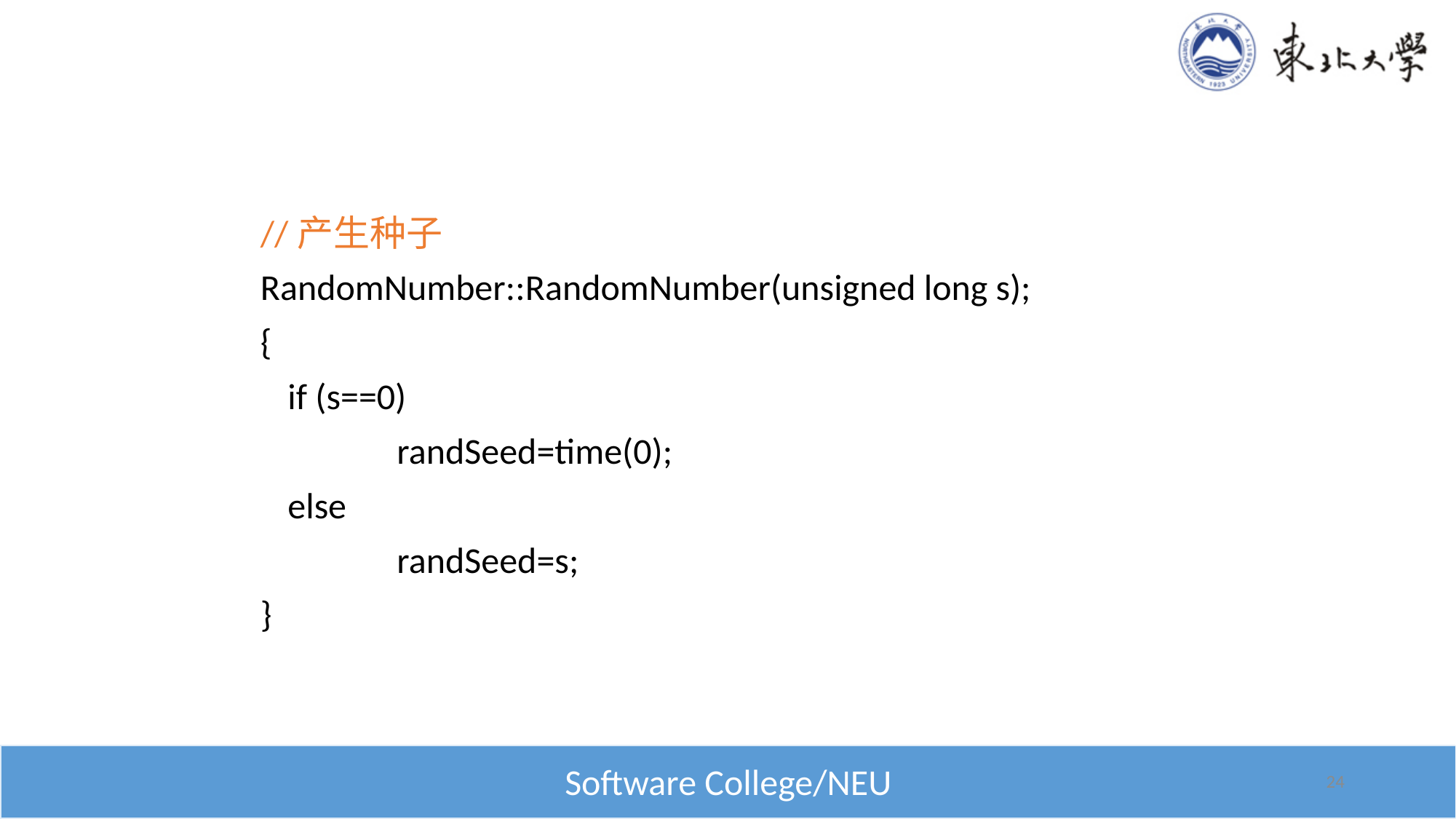

#
//产生种子
RandomNumber::RandomNumber(unsigned long s);
{
	if (s==0)
		randSeed=time(0);
	else
		randSeed=s;
}

24